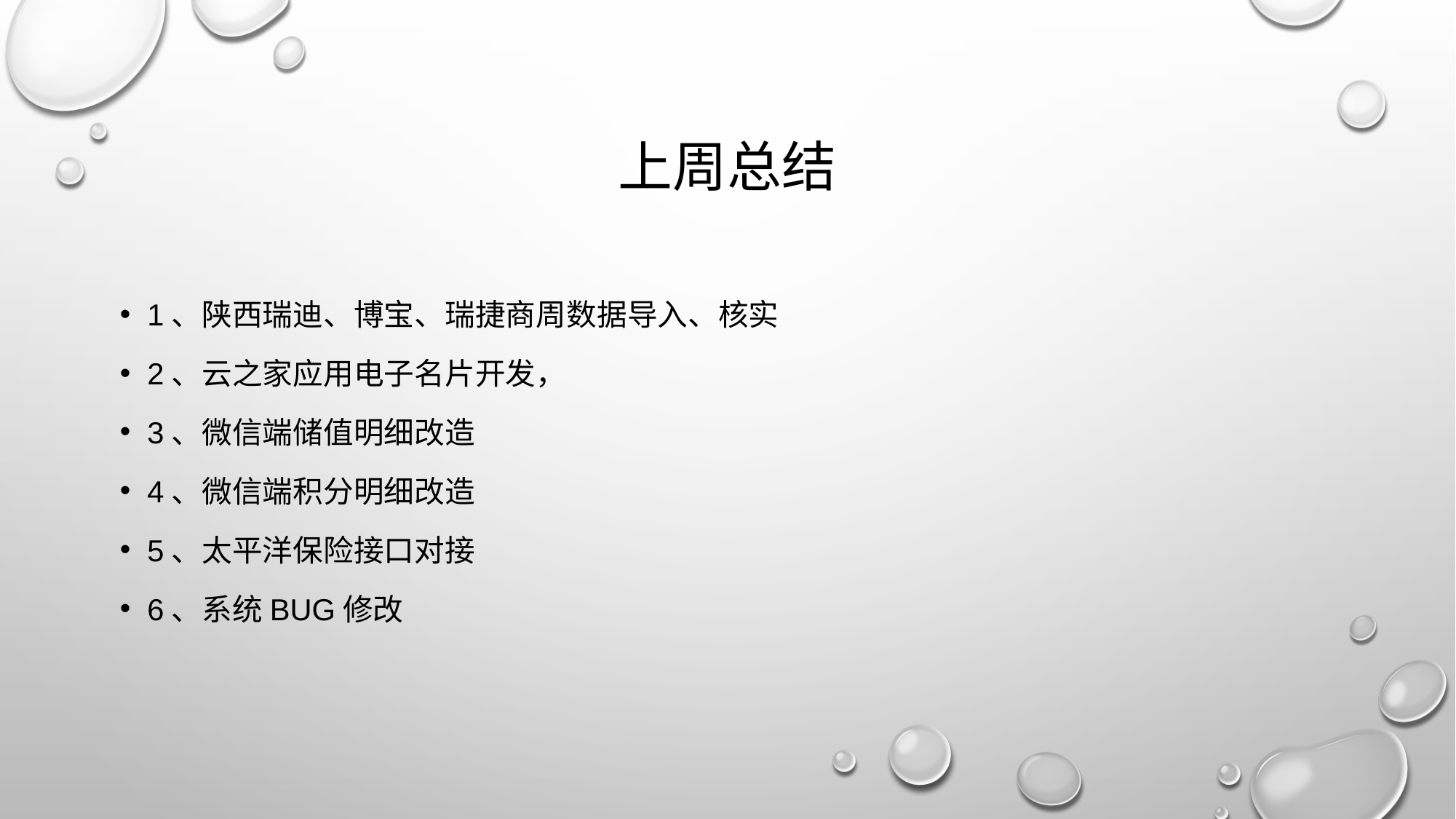

# 上周总结
1、陕西瑞迪、博宝、瑞捷商周数据导入、核实
2、云之家应用电子名片开发，
3、微信端储值明细改造
4、微信端积分明细改造
5、太平洋保险接口对接
6、系统bug修改